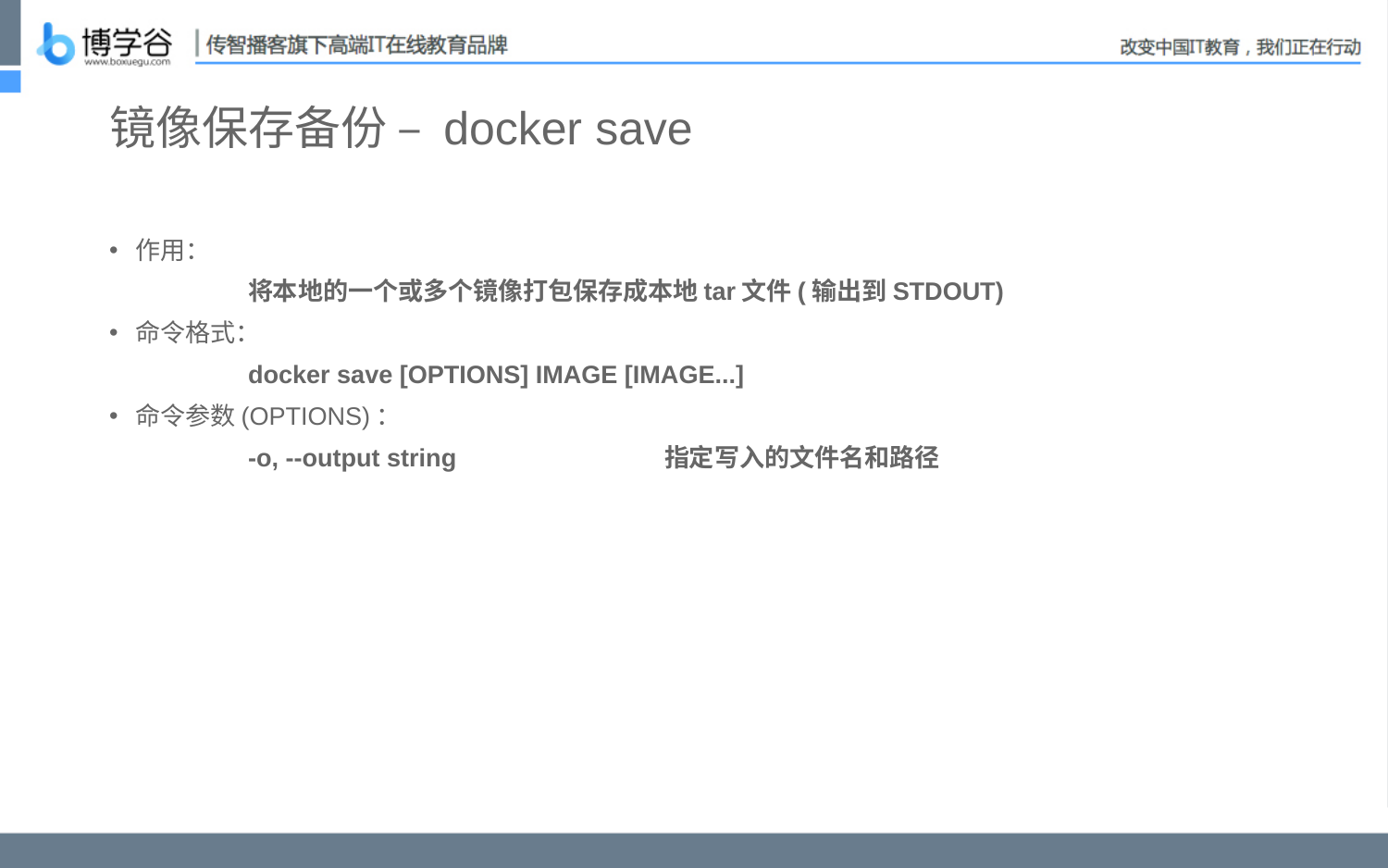

# 镜像保存备份 – docker save
作用：
	将本地的一个或多个镜像打包保存成本地tar文件(输出到STDOUT)
命令格式：
	docker save [OPTIONS] IMAGE [IMAGE...]
命令参数(OPTIONS)：
	-o, --output string   		指定写入的文件名和路径